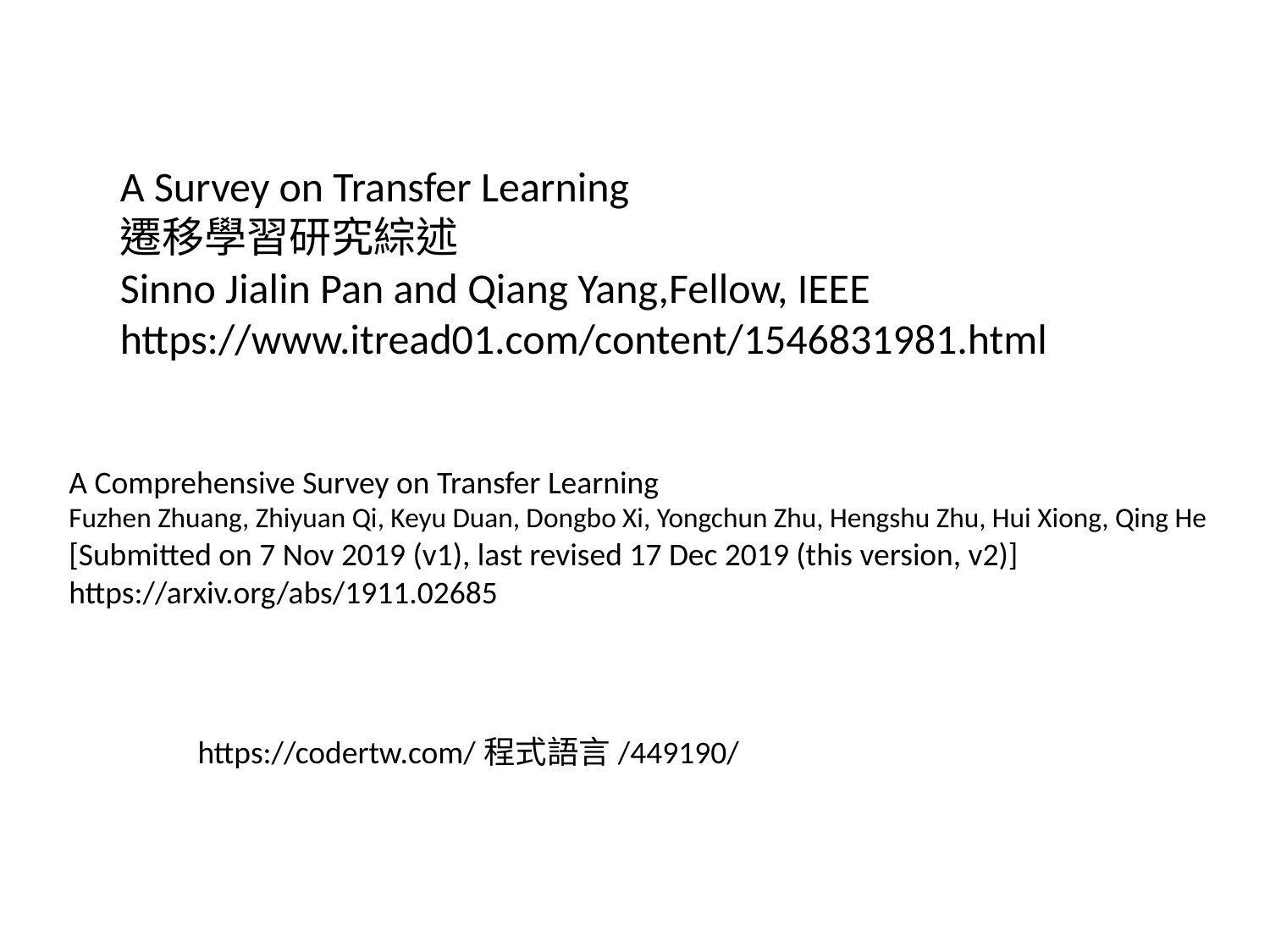

A Survey on Transfer Learning
遷移學習研究綜述
Sinno Jialin Pan and Qiang Yang,Fellow, IEEE
https://www.itread01.com/content/1546831981.html
A Comprehensive Survey on Transfer Learning
Fuzhen Zhuang, Zhiyuan Qi, Keyu Duan, Dongbo Xi, Yongchun Zhu, Hengshu Zhu, Hui Xiong, Qing He
[Submitted on 7 Nov 2019 (v1), last revised 17 Dec 2019 (this version, v2)]
https://arxiv.org/abs/1911.02685
https://codertw.com/程式語言/449190/